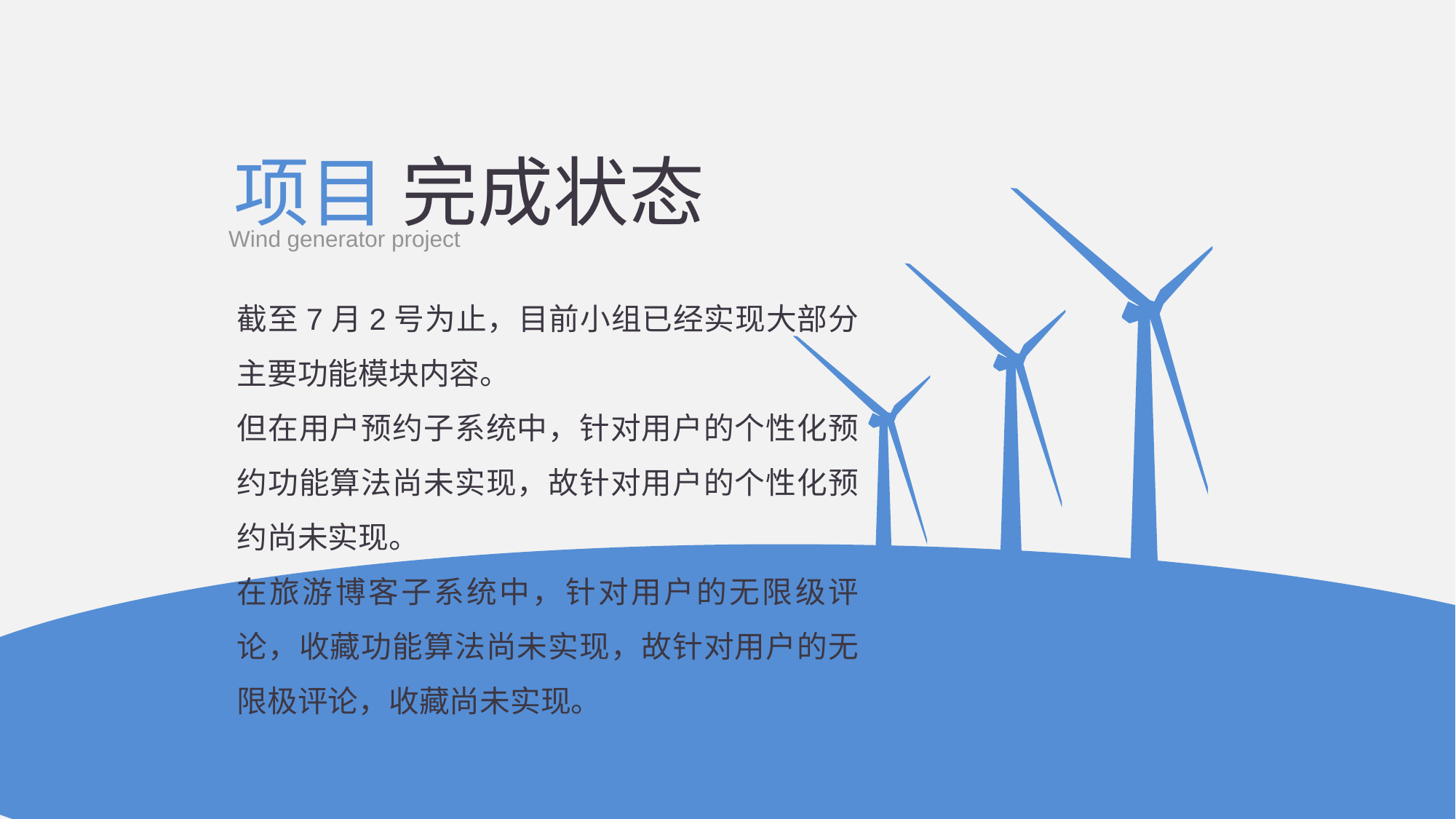

项目 完成状态

Wind generator project

截至7月2号为止，目前小组已经实现大部分主要功能模块内容。
但在用户预约子系统中，针对用户的个性化预约功能算法尚未实现，故针对用户的个性化预约尚未实现。
在旅游博客子系统中，针对用户的无限级评论，收藏功能算法尚未实现，故针对用户的无限极评论，收藏尚未实现。